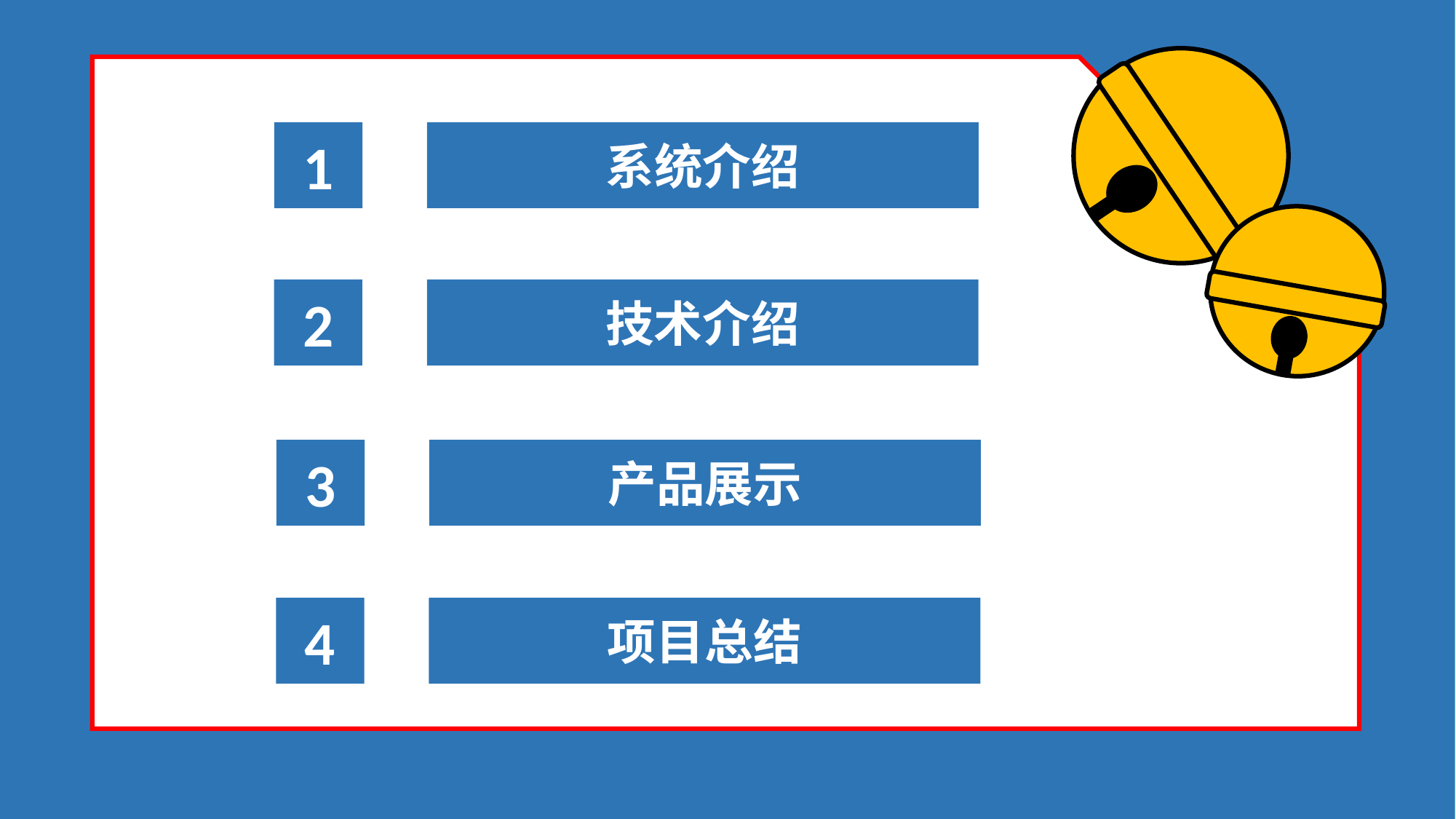

1
系统介绍

2
技术介绍
3
产品展示
4
项目总结